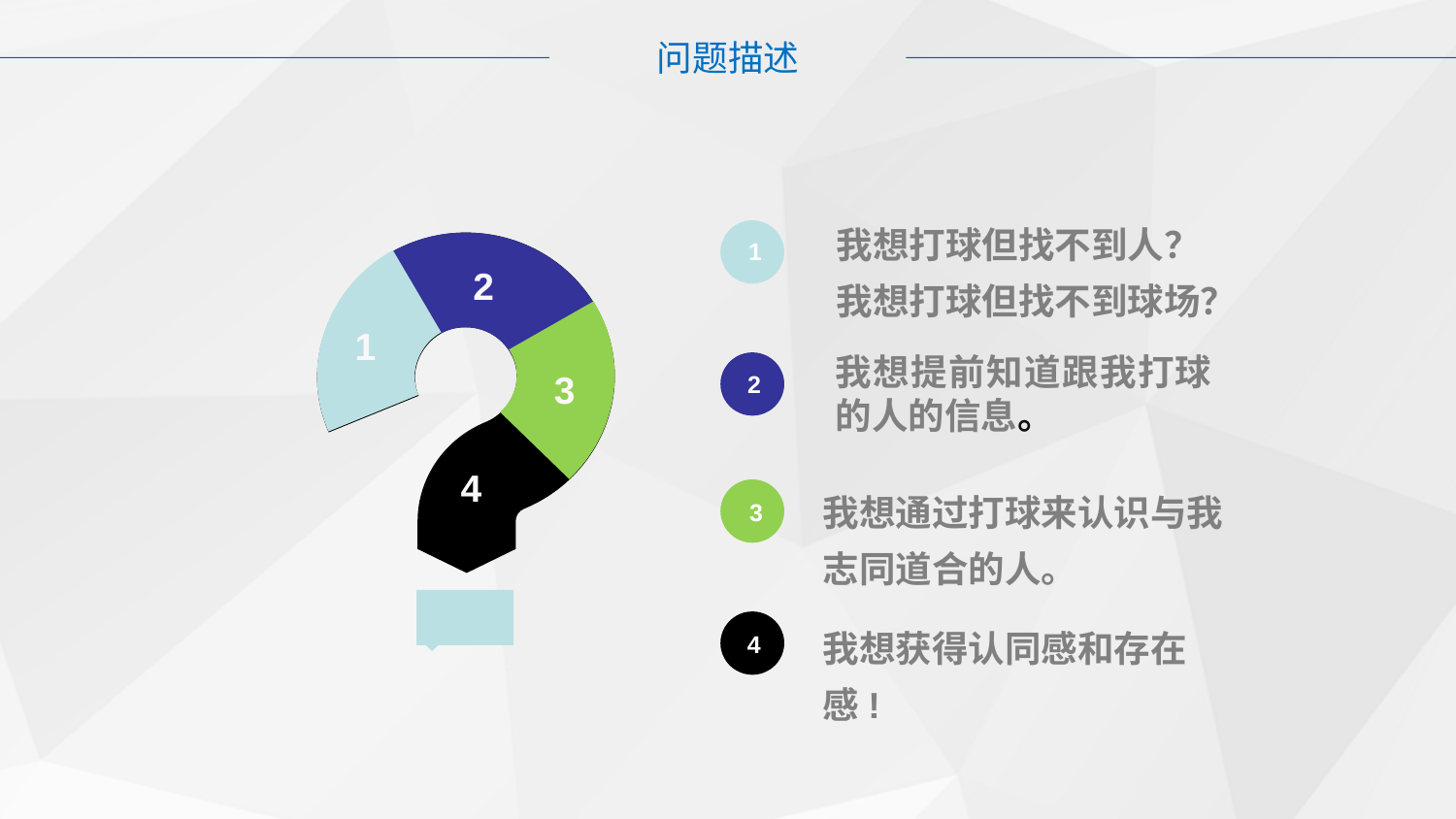

# 问题描述

我想打球但找不到人？
我想打球但找不到球场？

1

2

1
我想提前知道跟我打球的人的信息。

2
3
4
我想通过打球来认识与我志同道合的人。

3

我想获得认同感和存在感!

4